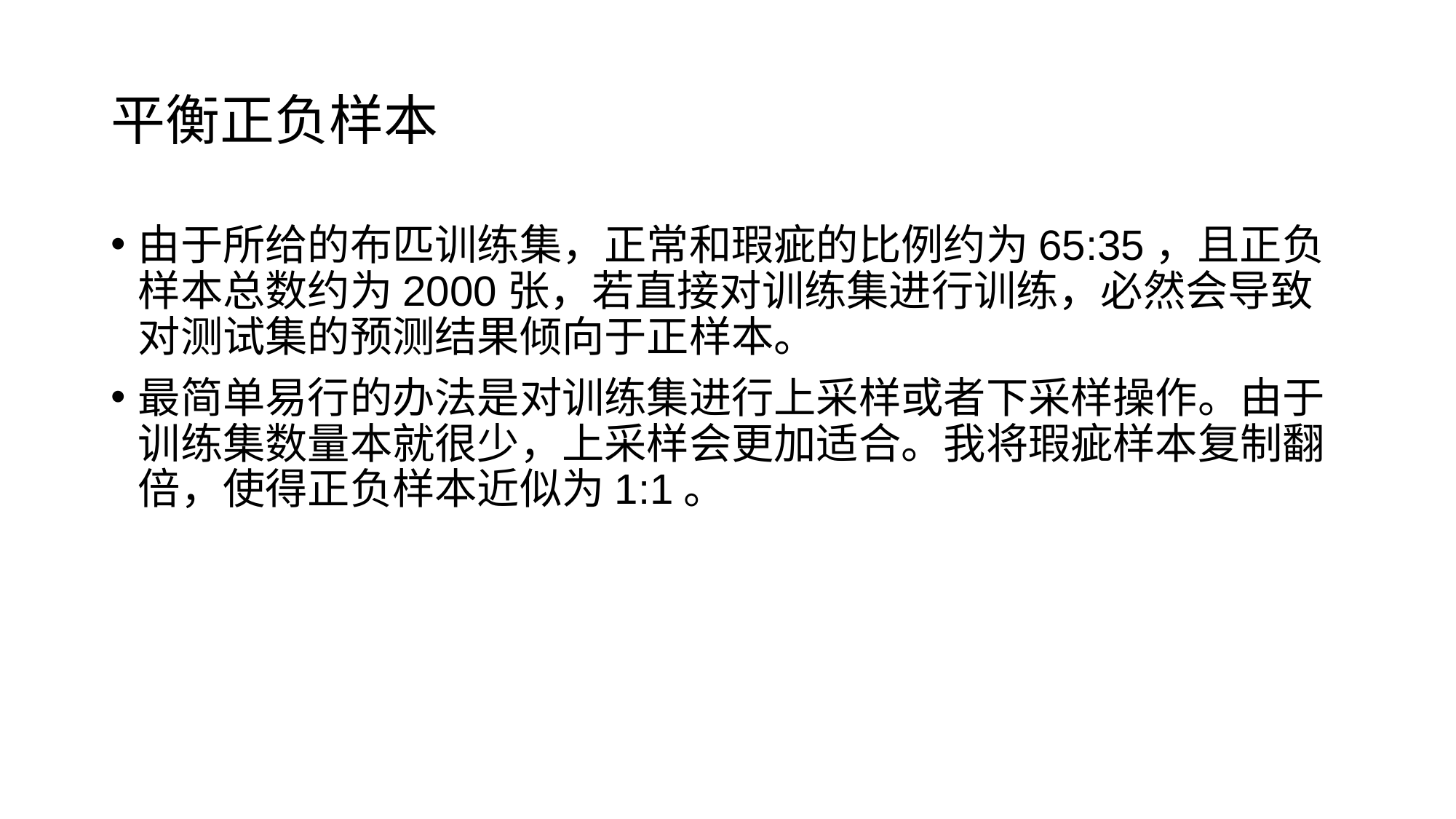

# 平衡正负样本
由于所给的布匹训练集，正常和瑕疵的比例约为65:35，且正负样本总数约为2000张，若直接对训练集进行训练，必然会导致对测试集的预测结果倾向于正样本。
最简单易行的办法是对训练集进行上采样或者下采样操作。由于训练集数量本就很少，上采样会更加适合。我将瑕疵样本复制翻倍，使得正负样本近似为1:1。